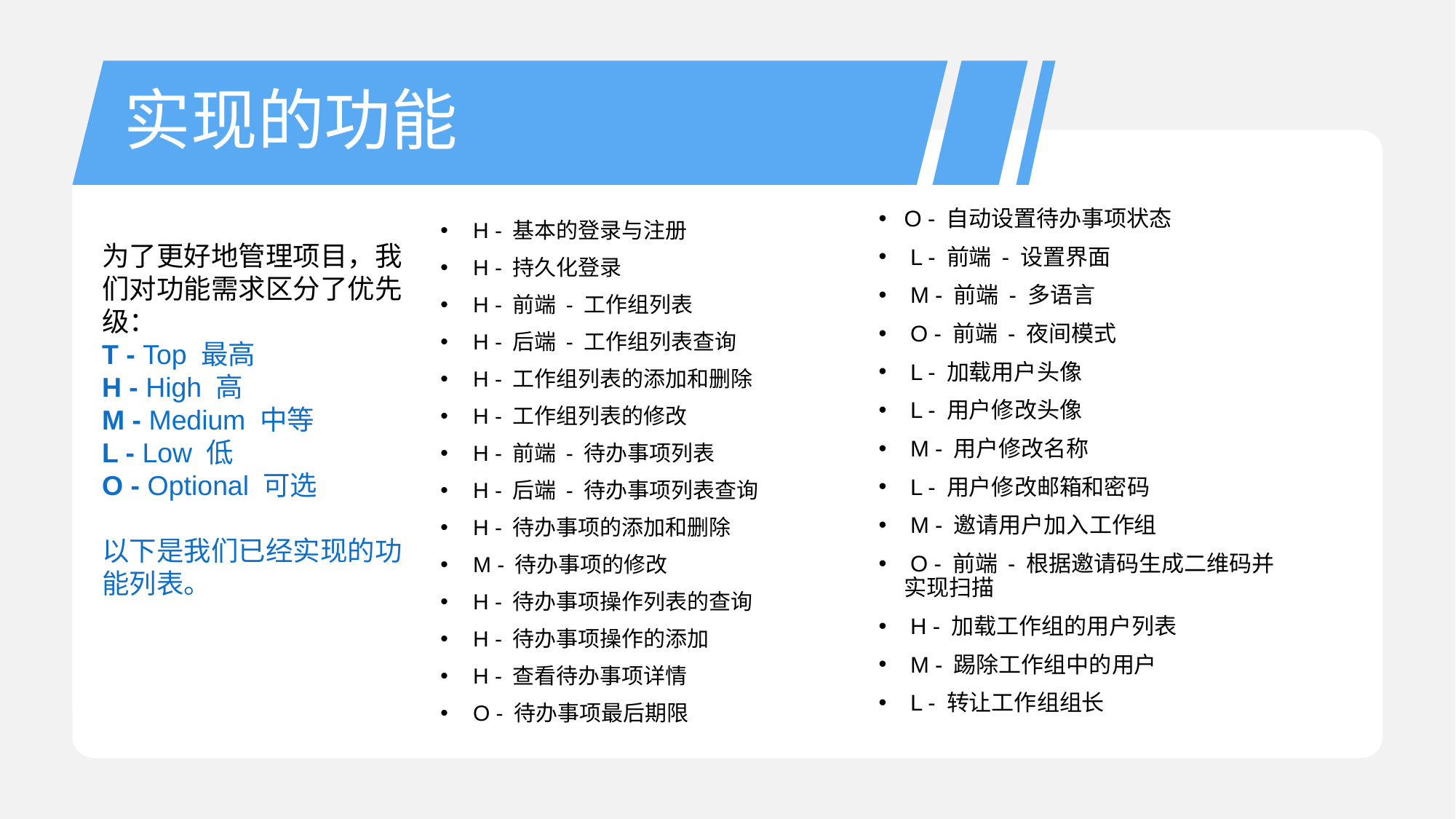

# 实现的功能
O - 自动设置待办事项状态
 L - 前端 - 设置界面
 M - 前端 - 多语言
 O - 前端 - 夜间模式
 L - 加载用户头像
 L - 用户修改头像
 M - 用户修改名称
 L - 用户修改邮箱和密码
 M - 邀请用户加入工作组
 O - 前端 - 根据邀请码生成二维码并实现扫描
 H - 加载工作组的用户列表
 M - 踢除工作组中的用户
 L - 转让工作组组长
 H - 基本的登录与注册
 H - 持久化登录
 H - 前端 - 工作组列表
 H - 后端 - 工作组列表查询
 H - 工作组列表的添加和删除
 H - 工作组列表的修改
 H - 前端 - 待办事项列表
 H - 后端 - 待办事项列表查询
 H - 待办事项的添加和删除
 M - 待办事项的修改
 H - 待办事项操作列表的查询
 H - 待办事项操作的添加
 H - 查看待办事项详情
 O - 待办事项最后期限

为了更好地管理项目，我们对功能需求区分了优先级：
T - Top 最高
H - High 高
M - Medium 中等
L - Low 低
O - Optional 可选

以下是我们已经实现的功能列表。